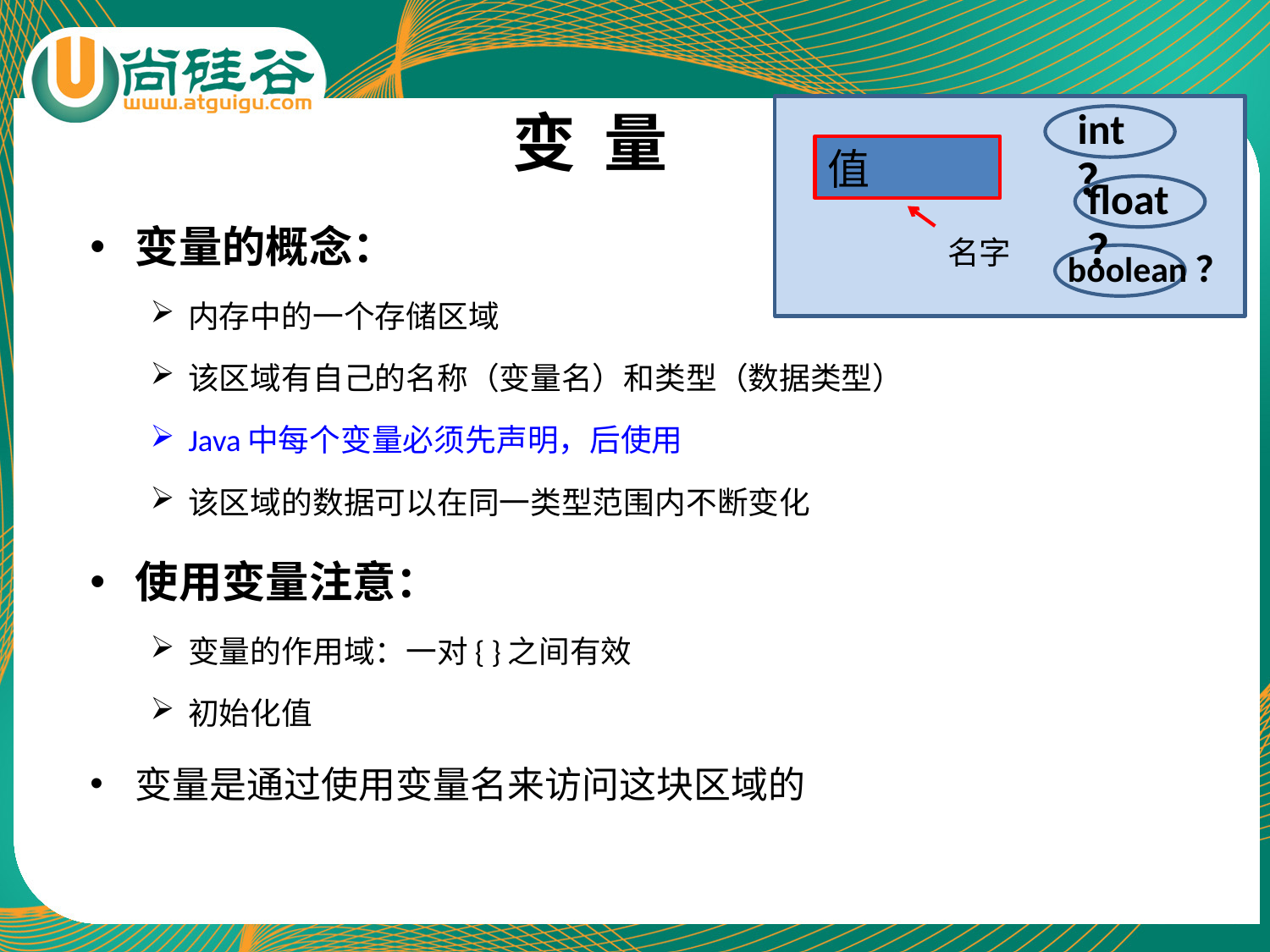

# 变  量

int？

值
float？

变量的概念：
内存中的一个存储区域
该区域有自己的名称（变量名）和类型（数据类型）
Java中每个变量必须先声明，后使用
该区域的数据可以在同一类型范围内不断变化
使用变量注意：
变量的作用域：一对{ }之间有效
初始化值
变量是通过使用变量名来访问这块区域的
名字
boolean？